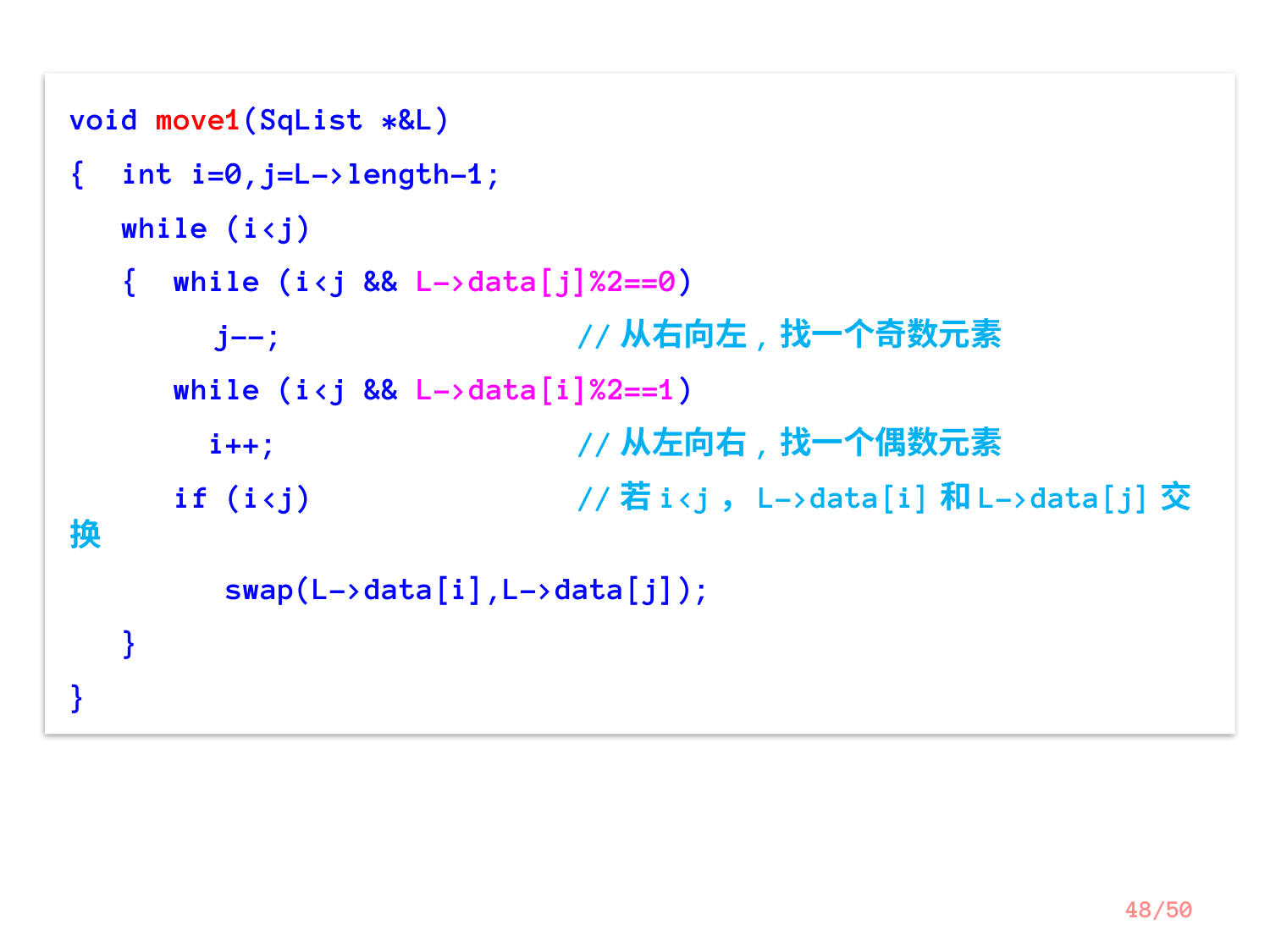

void move1(SqList *&L)
{  int i=0,j=L->length-1;
   while (i<j)
   {  while (i<j && L->data[j]%2==0)
	 j--;			//从右向左,找一个奇数元素
      while (i<j && L->data[i]%2==1)
        i++;			//从左向右,找一个偶数元素
      if (i<j)			//若i<j，L->data[i]和L->data[j]交换
         swap(L->data[i],L->data[j]);
   }
}
48/50